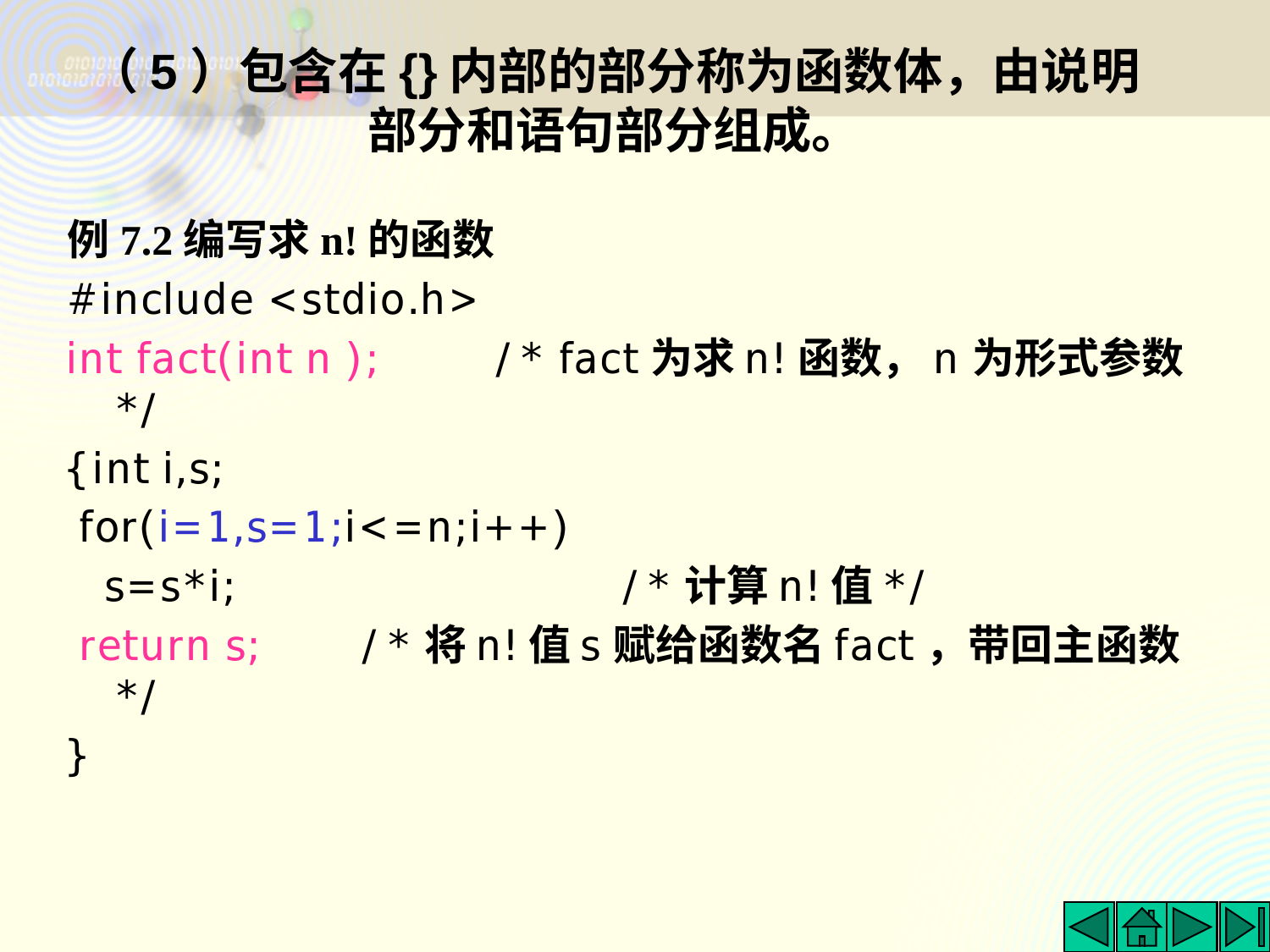

# （5）包含在{}内部的部分称为函数体，由说明部分和语句部分组成。
例7.2编写求n!的函数
#include <stdio.h>
int fact(int n ); 	/* fact为求n!函数，n为形式参数*/
{int i,s;
 for(i=1,s=1;i<=n;i++)
   s=s*i;             		/*计算n!值*/
 return s;        /*将n!值s赋给函数名fact，带回主函数*/
}